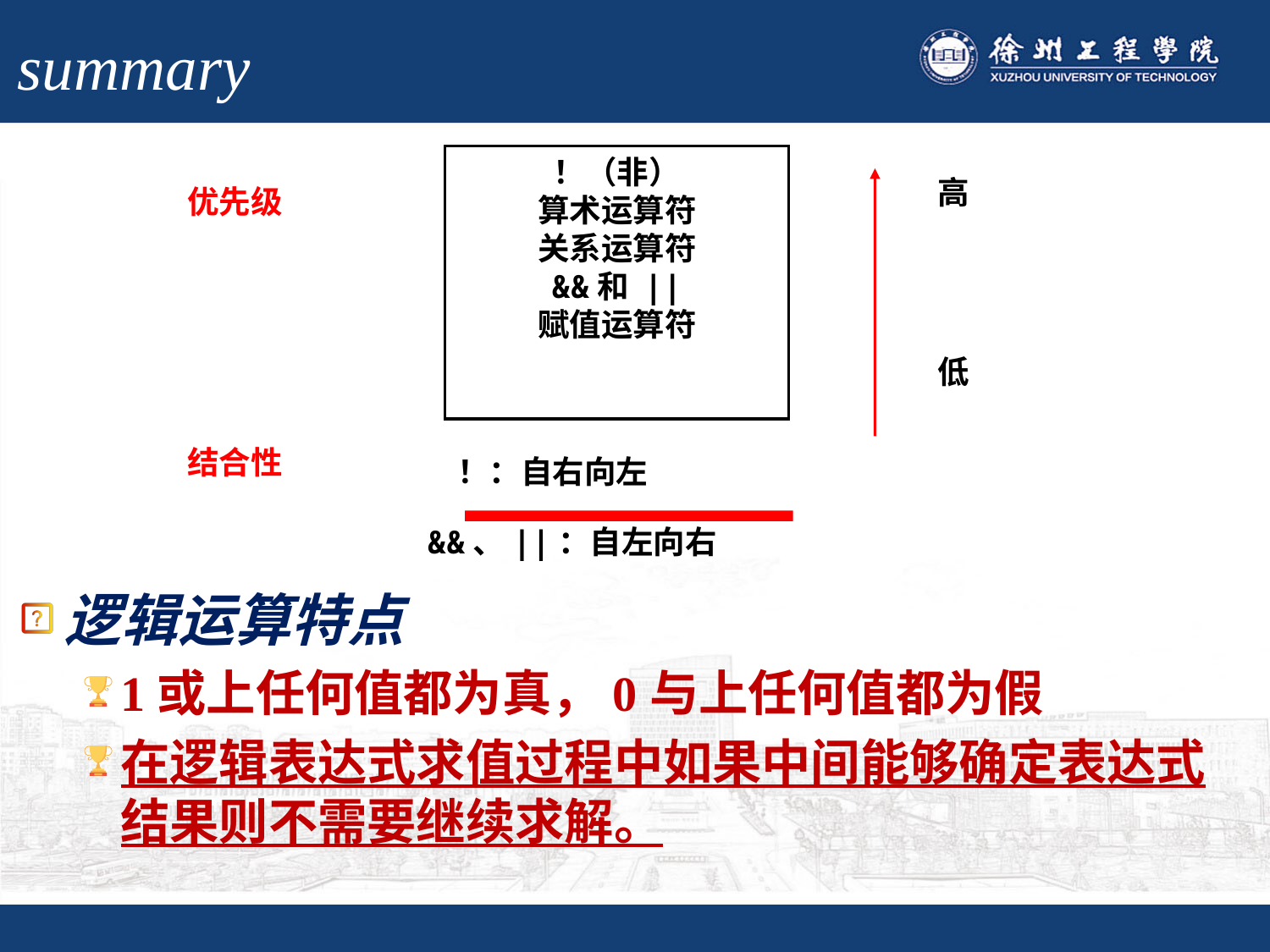

# summary
！（非）
算术运算符
关系运算符
&&和 ||
赋值运算符

高
优先级
低
结合性
！：自右向左
&&、||：自左向右

逻辑运算特点
1或上任何值都为真，0与上任何值都为假
在逻辑表达式求值过程中如果中间能够确定表达式结果则不需要继续求解。